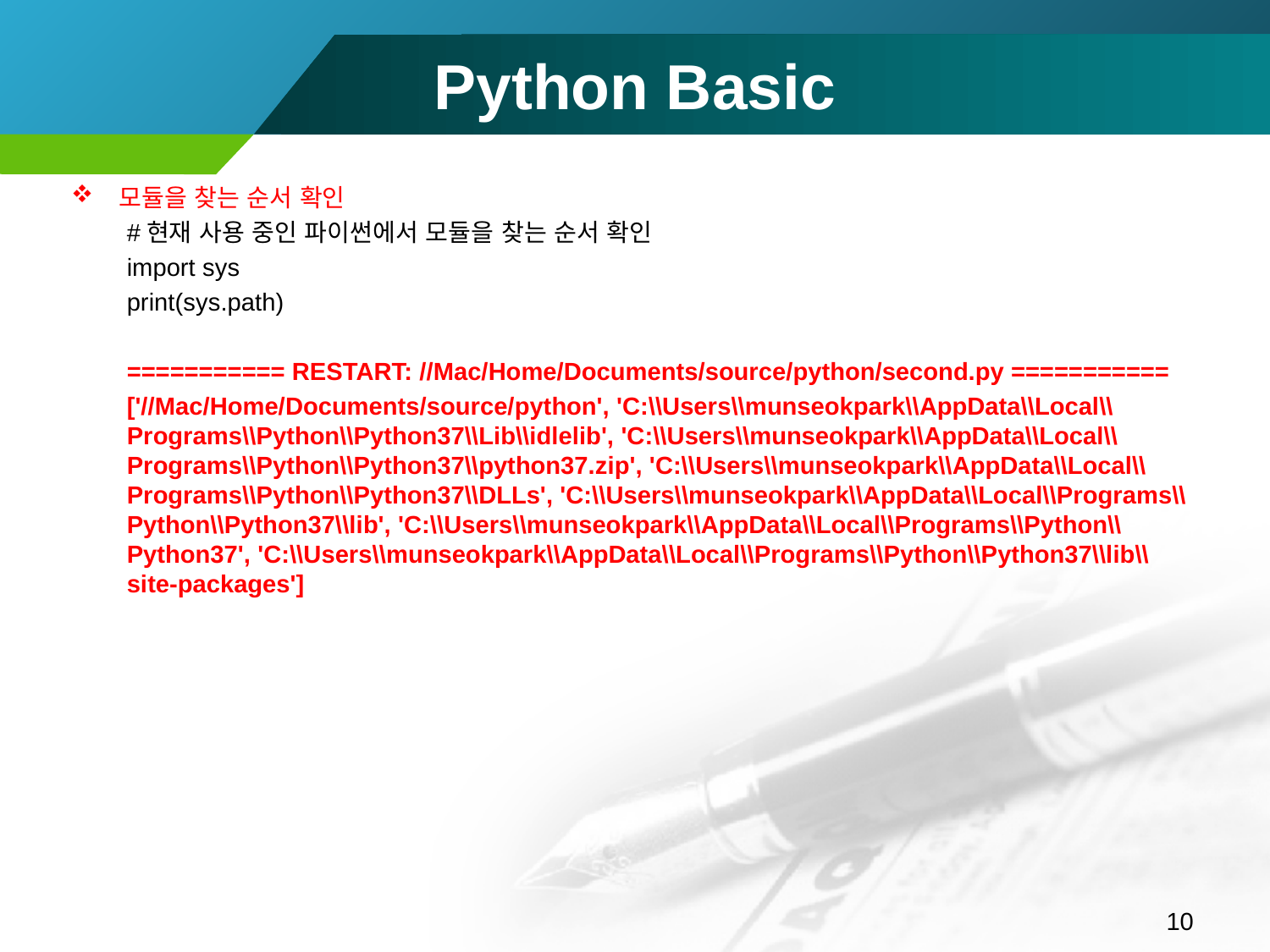

# Python Basic
모듈을 찾는 순서 확인
#현재 사용 중인 파이썬에서 모듈을 찾는 순서 확인
import sys
print(sys.path)

=========== RESTART: //Mac/Home/Documents/source/python/second.py ===========
['//Mac/Home/Documents/source/python', 'C:\\Users\\munseokpark\\AppData\\Local\\Programs\\Python\\Python37\\Lib\\idlelib', 'C:\\Users\\munseokpark\\AppData\\Local\\Programs\\Python\\Python37\\python37.zip', 'C:\\Users\\munseokpark\\AppData\\Local\\Programs\\Python\\Python37\\DLLs', 'C:\\Users\\munseokpark\\AppData\\Local\\Programs\\Python\\Python37\\lib', 'C:\\Users\\munseokpark\\AppData\\Local\\Programs\\Python\\Python37', 'C:\\Users\\munseokpark\\AppData\\Local\\Programs\\Python\\Python37\\lib\\site-packages']
10